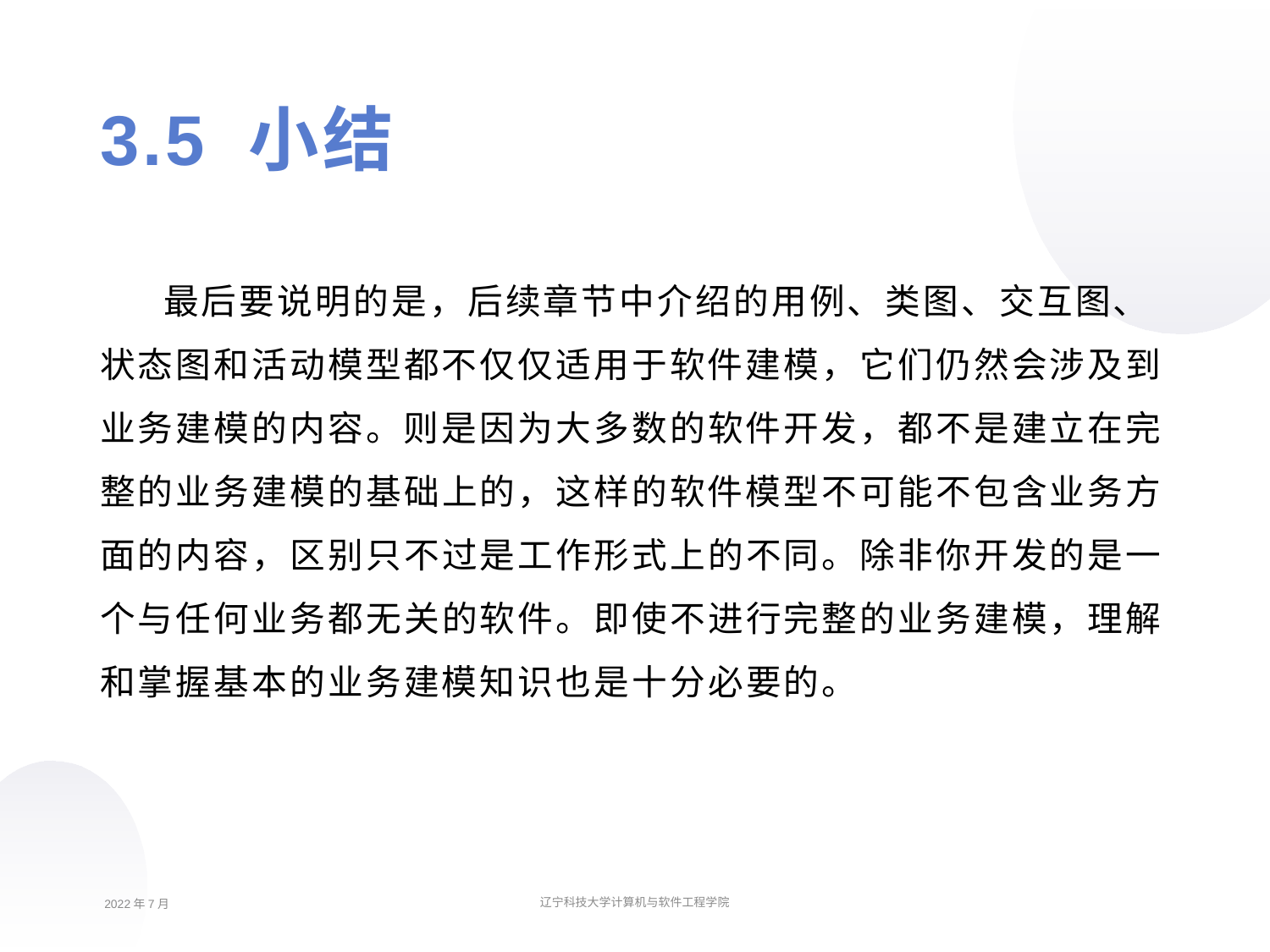

3.5 小结
最后要说明的是，后续章节中介绍的用例、类图、交互图、状态图和活动模型都不仅仅适用于软件建模，它们仍然会涉及到业务建模的内容。则是因为大多数的软件开发，都不是建立在完整的业务建模的基础上的，这样的软件模型不可能不包含业务方面的内容，区别只不过是工作形式上的不同。除非你开发的是一个与任何业务都无关的软件。即使不进行完整的业务建模，理解和掌握基本的业务建模知识也是十分必要的。

2022年7月
辽宁科技大学计算机与软件工程学院
128